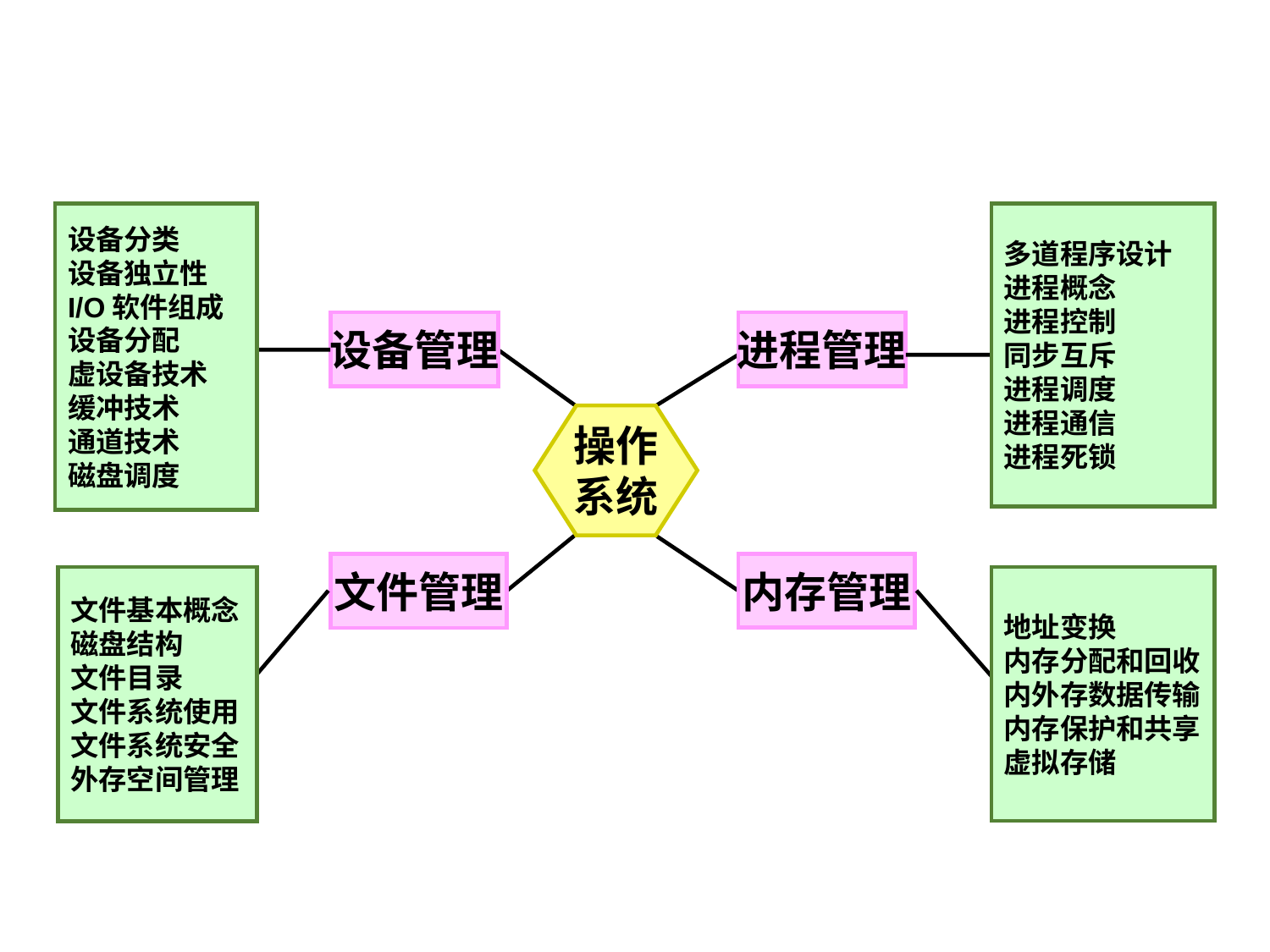

设备分类
设备独立性
I/O软件组成
设备分配
虚设备技术
缓冲技术
通道技术
磁盘调度
多道程序设计
进程概念
进程控制
同步互斥
进程调度
进程通信
进程死锁
设备管理
进程管理

操作
系统

内存管理
文件管理
文件基本概念
磁盘结构
文件目录
文件系统使用
文件系统安全
外存空间管理
地址变换
内存分配和回收
内外存数据传输
内存保护和共享
虚拟存储